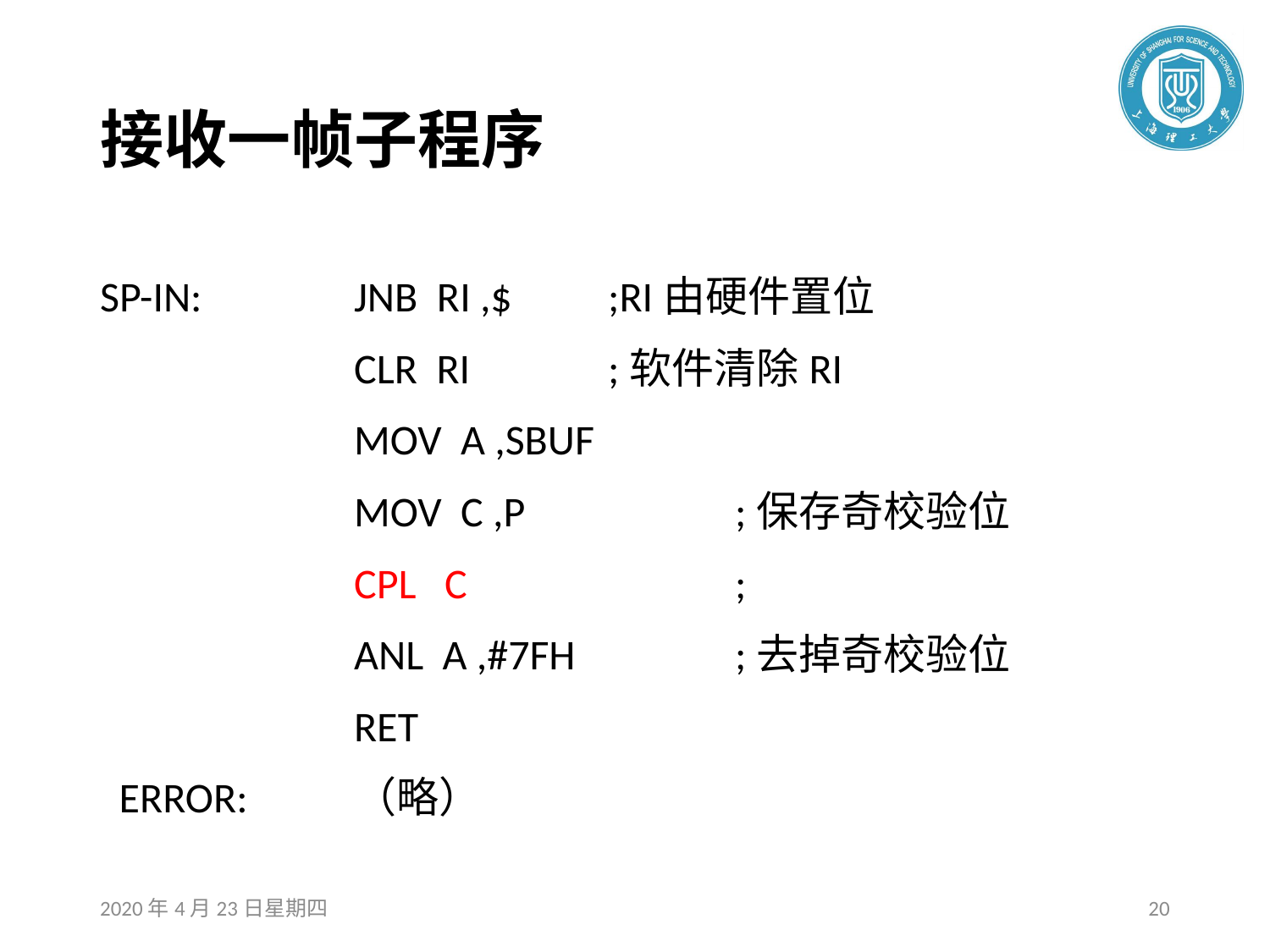

# 接收一帧子程序
SP-IN: 		JNB  RI ,$         	;RI由硬件置位
         		CLR  RI            	;软件清除RI
         		MOV  A ,SBUF
         		MOV  C ,P          	;保存奇校验位
         		CPL   C        		;
 		ANL  A ,#7FH       	;去掉奇校验位
        		RET
  ERROR: 	（略）
2020年4月23日星期四
20